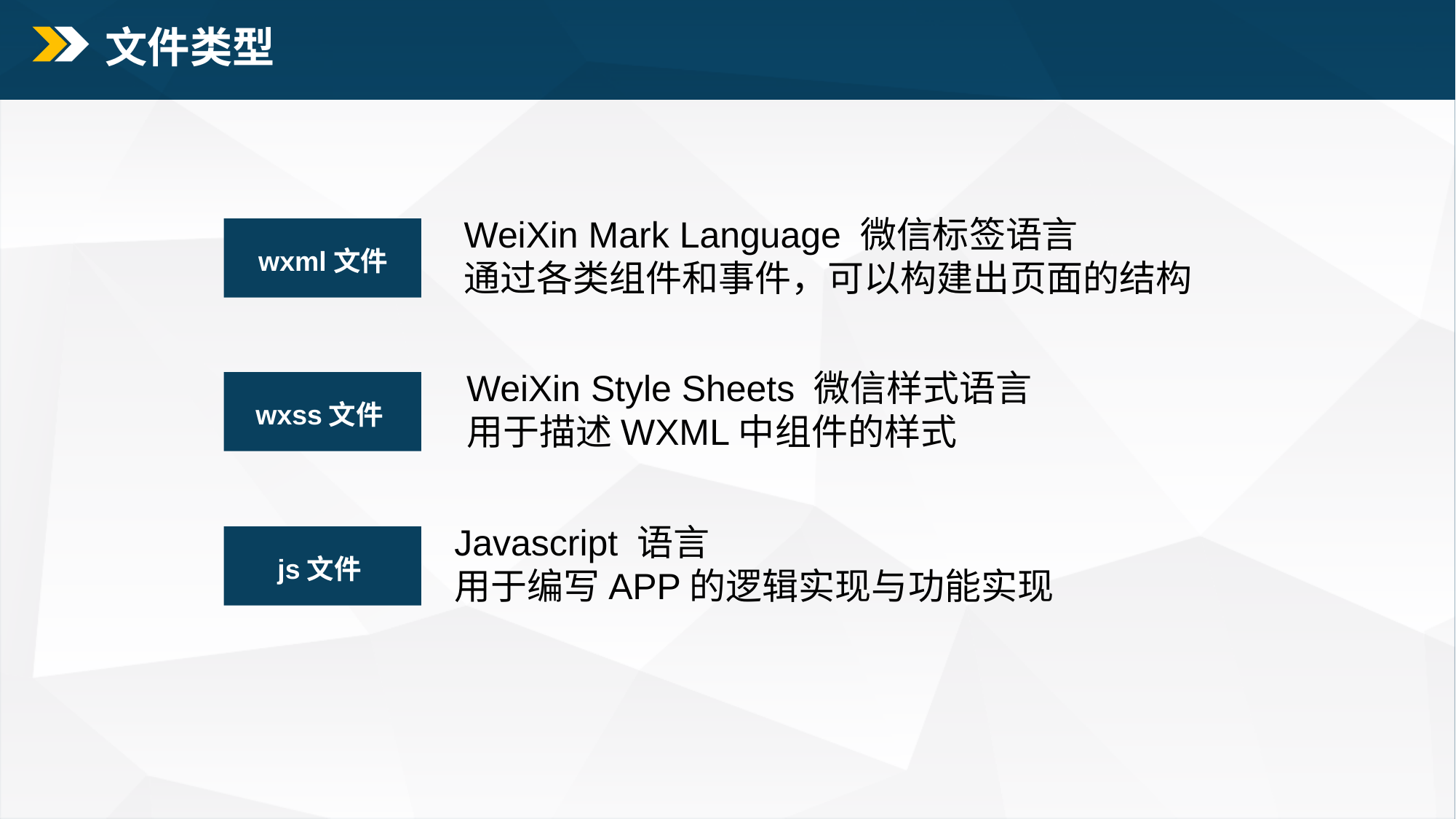

文件类型

WeiXin Mark Language 微信标签语言
通过各类组件和事件，可以构建出页面的结构

wxml文件
WeiXin Style Sheets 微信样式语言
用于描述WXML中组件的样式

wxss文件
Javascript 语言
用于编写APP的逻辑实现与功能实现

js文件